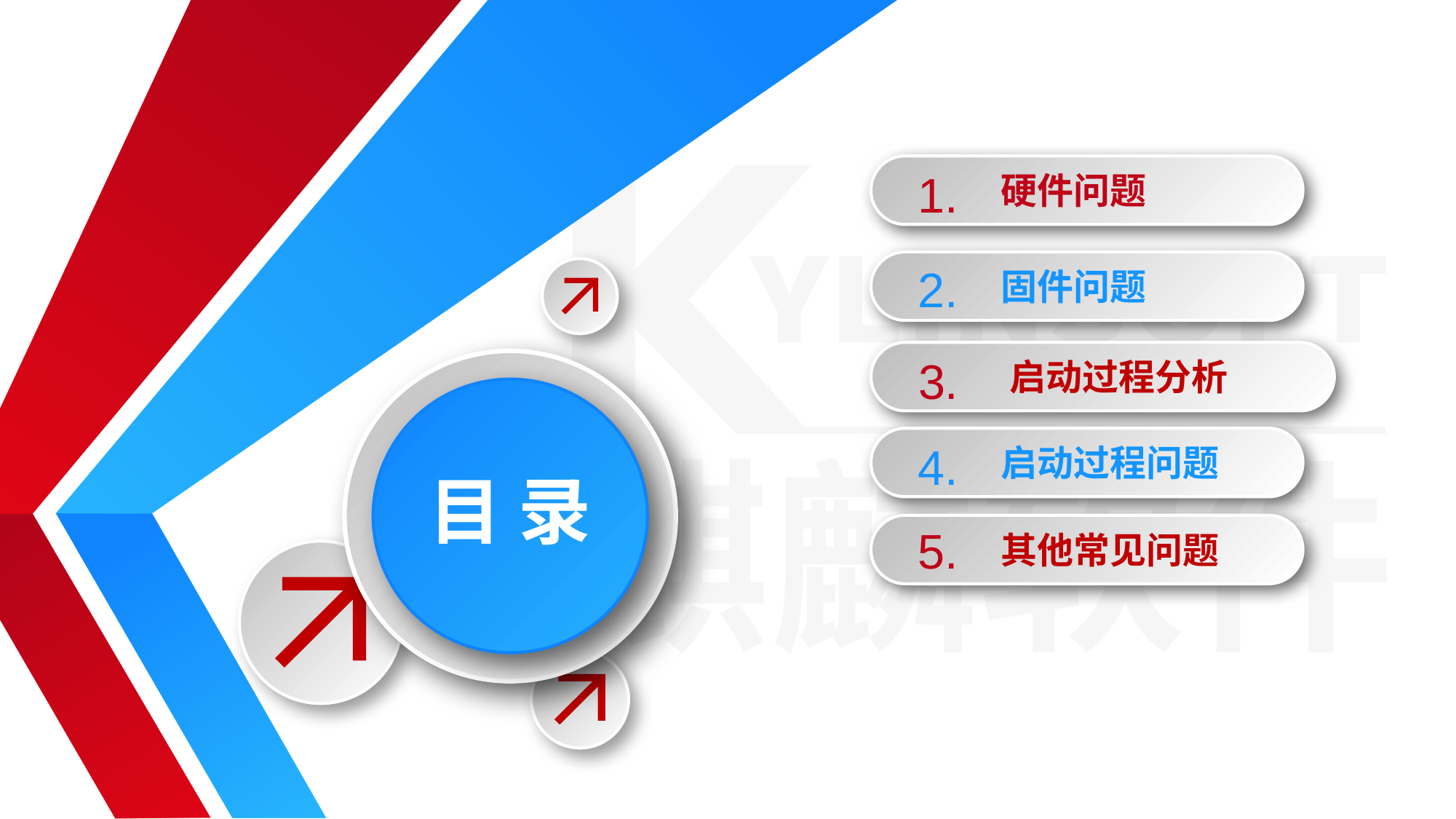

1.
硬件问题

2.
固件问题

目 录

3.
启动过程分析

4.
启动过程问题
5.

其他常见问题